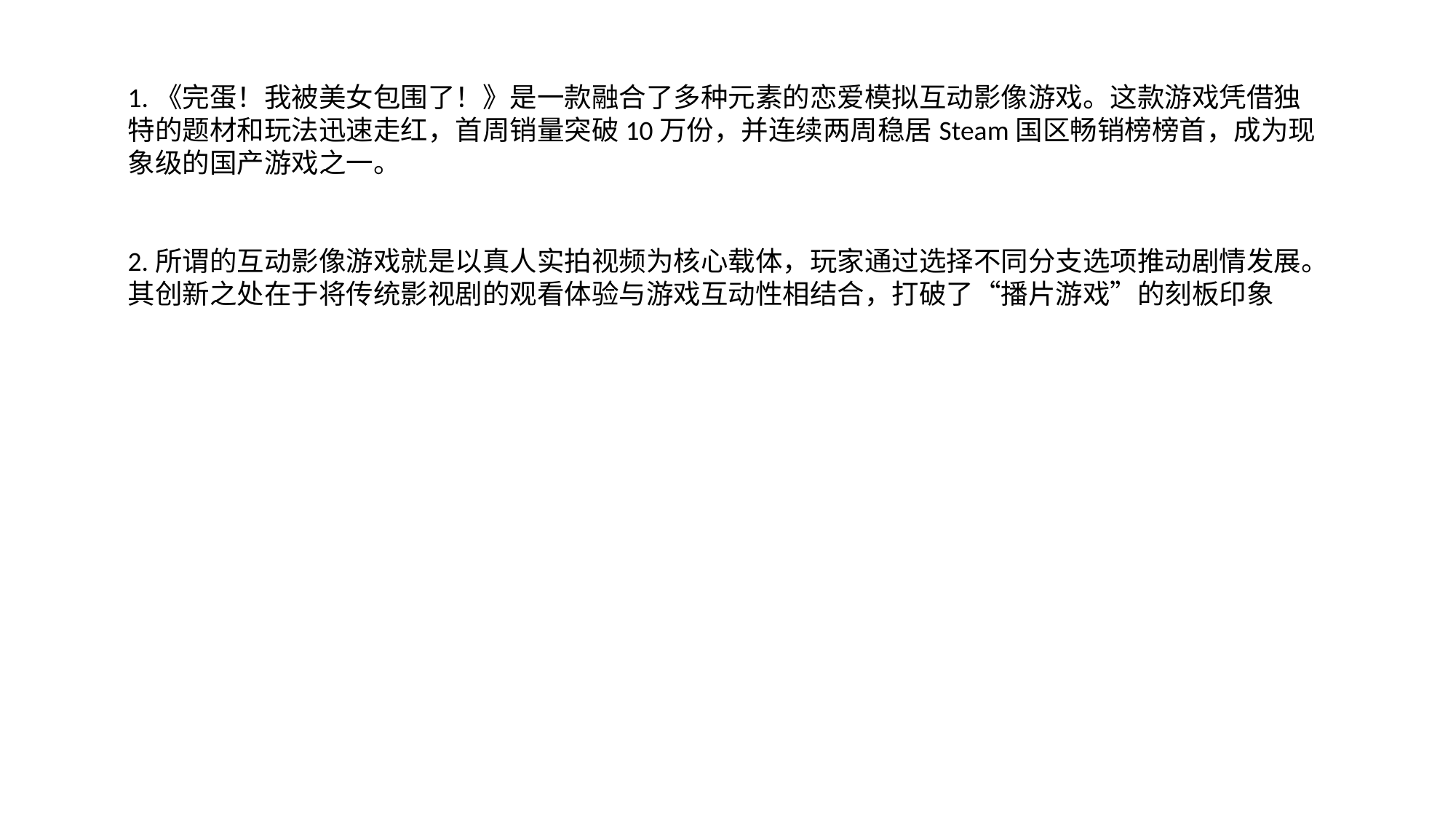

1.《完蛋！我被美女包围了！》是一款融合了多种元素的恋爱模拟互动影像游戏。这款游戏凭借独特的题材和玩法迅速走红，首周销量突破10万份，并连续两周稳居Steam国区畅销榜榜首，成为现象级的国产游戏之一。

2.所谓的互动影像游戏就是以真人实拍视频为核心载体，玩家通过选择不同分支选项推动剧情发展。其创新之处在于将传统影视剧的观看体验与游戏互动性相结合，打破了“播片游戏”的刻板印象